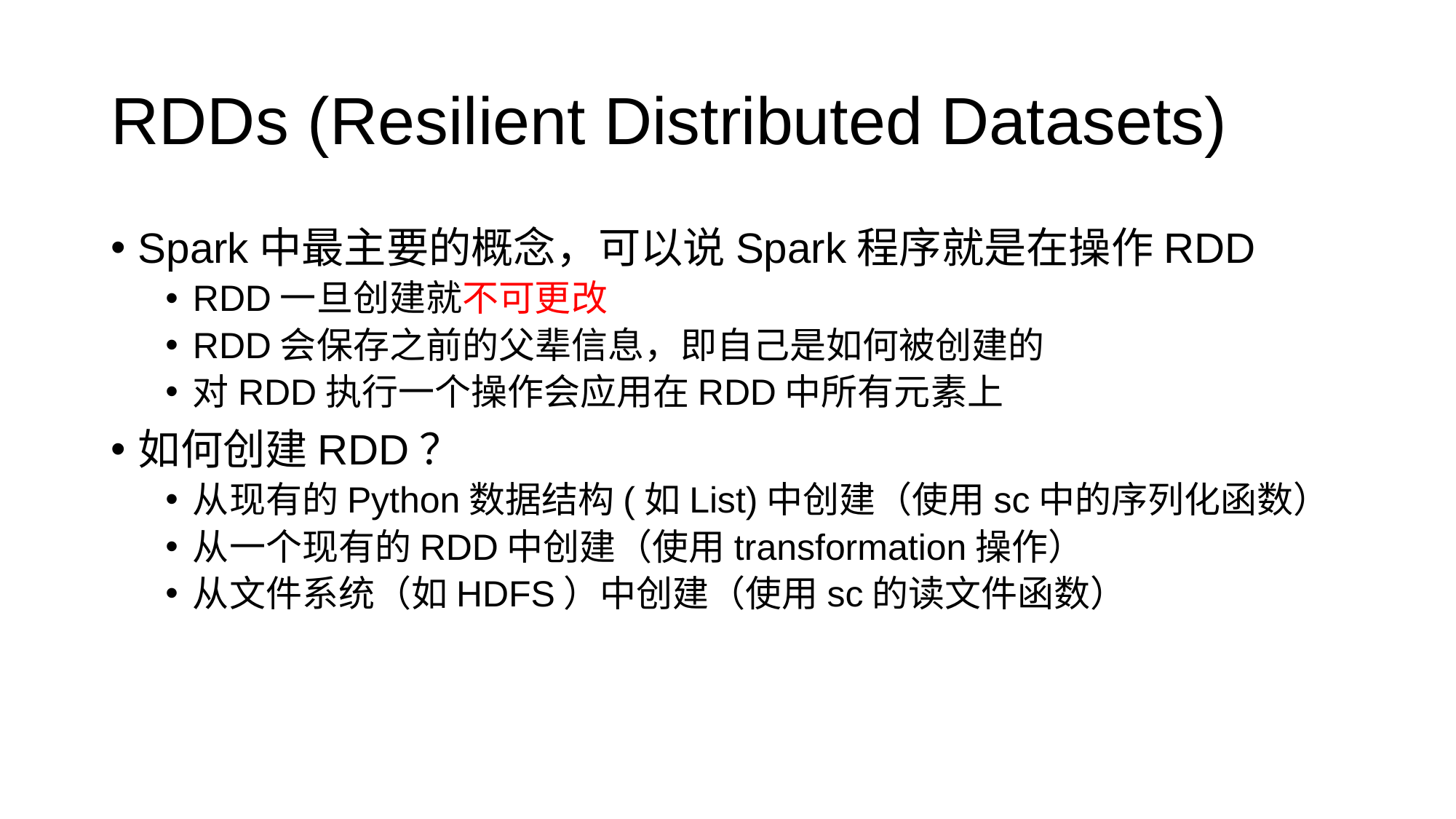

# RDDs (Resilient Distributed Datasets)
Spark中最主要的概念，可以说Spark程序就是在操作RDD
RDD一旦创建就不可更改
RDD会保存之前的父辈信息，即自己是如何被创建的
对RDD执行一个操作会应用在RDD中所有元素上
如何创建RDD？
从现有的Python数据结构(如List)中创建（使用sc中的序列化函数）
从一个现有的RDD中创建（使用transformation操作）
从文件系统（如HDFS）中创建（使用sc的读文件函数）